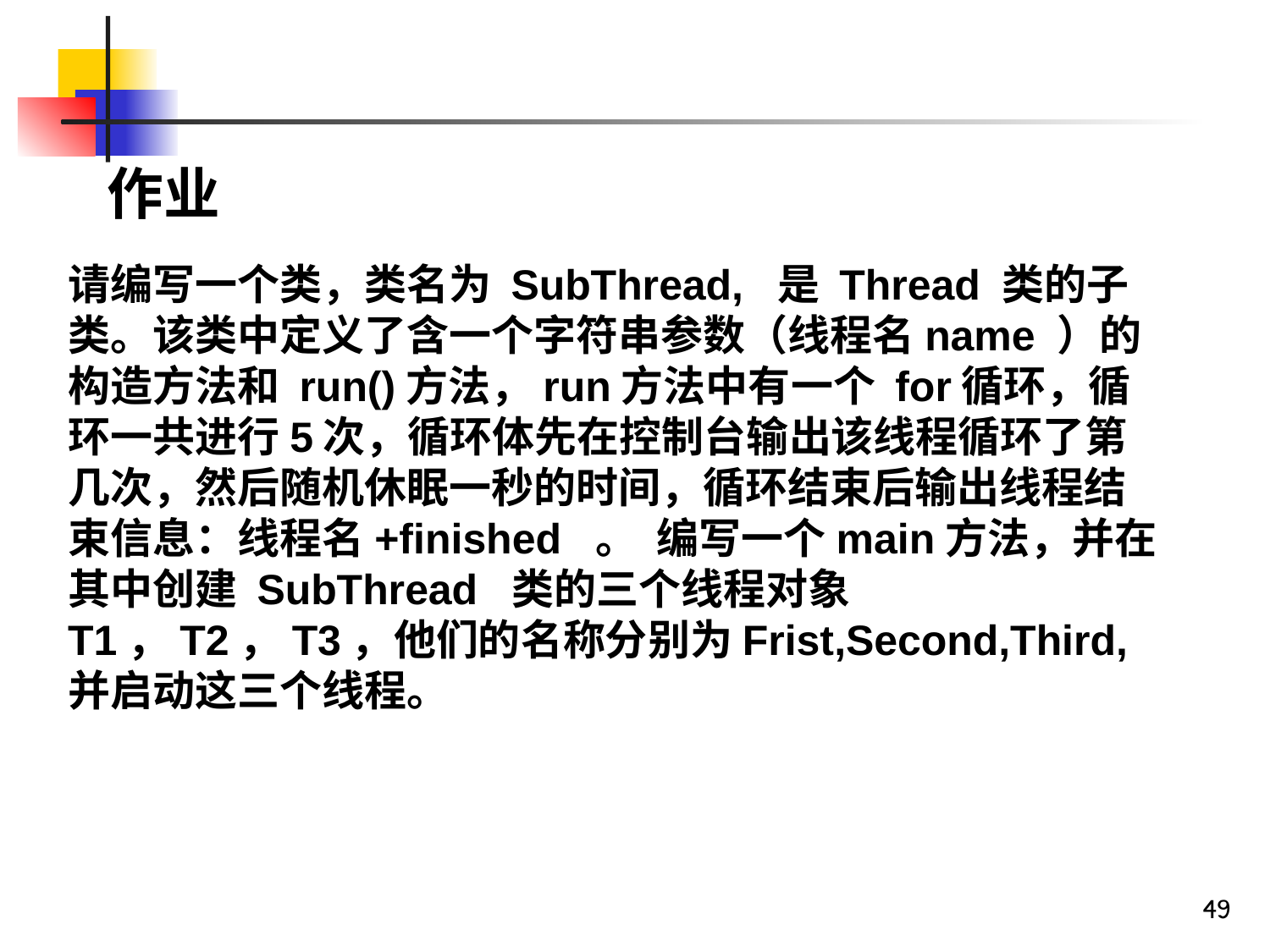

作业
请编写一个类，类名为 SubThread,  是 Thread 类的子类。该类中定义了含一个字符串参数（线程名name ）的构造方法和 run()方法，run方法中有一个 for循环，循环一共进行5次，循环体先在控制台输出该线程循环了第几次，然后随机休眠一秒的时间，循环结束后输出线程结束信息：线程名+finished  。  编写一个main方法，并在其中创建 SubThread  类的三个线程对象T1，T2，T3，他们的名称分别为Frist,Second,Third,并启动这三个线程。

49